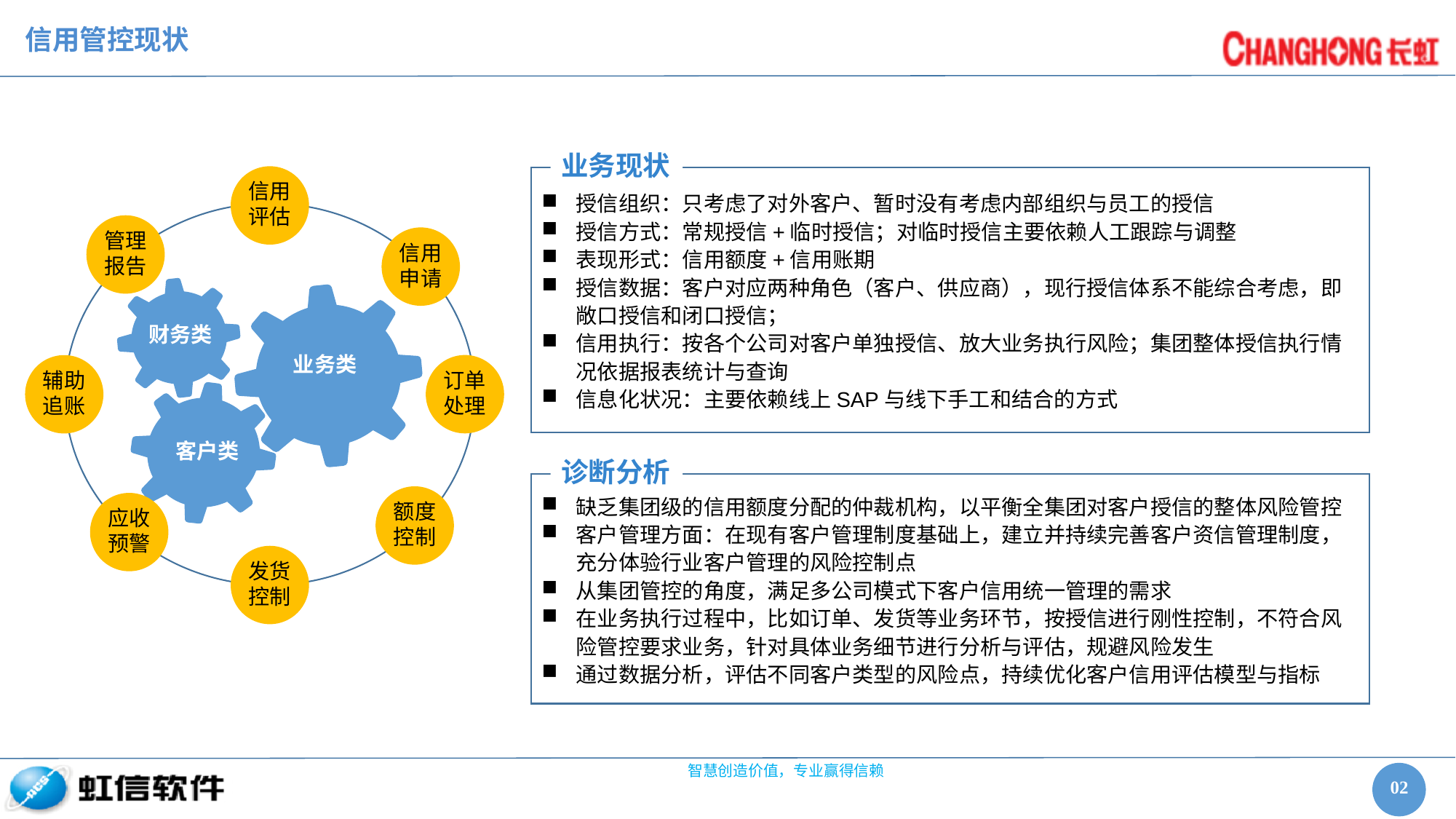

信用管控现状
业务现状

信用评估

管理报告

信用申请

财务类
业务类
客户类

订单处理

辅助追账

额度控制

应收预警

发货控制
授信组织：只考虑了对外客户、暂时没有考虑内部组织与员工的授信
授信方式：常规授信+临时授信；对临时授信主要依赖人工跟踪与调整
表现形式：信用额度+信用账期
授信数据：客户对应两种角色（客户、供应商），现行授信体系不能综合考虑，即敞口授信和闭口授信；
信用执行：按各个公司对客户单独授信、放大业务执行风险；集团整体授信执行情况依据报表统计与查询
信息化状况：主要依赖线上SAP与线下手工和结合的方式
诊断分析
缺乏集团级的信用额度分配的仲裁机构，以平衡全集团对客户授信的整体风险管控
客户管理方面：在现有客户管理制度基础上，建立并持续完善客户资信管理制度，充分体验行业客户管理的风险控制点
从集团管控的角度，满足多公司模式下客户信用统一管理的需求
在业务执行过程中，比如订单、发货等业务环节，按授信进行刚性控制，不符合风险管控要求业务，针对具体业务细节进行分析与评估，规避风险发生
通过数据分析，评估不同客户类型的风险点，持续优化客户信用评估模型与指标
02